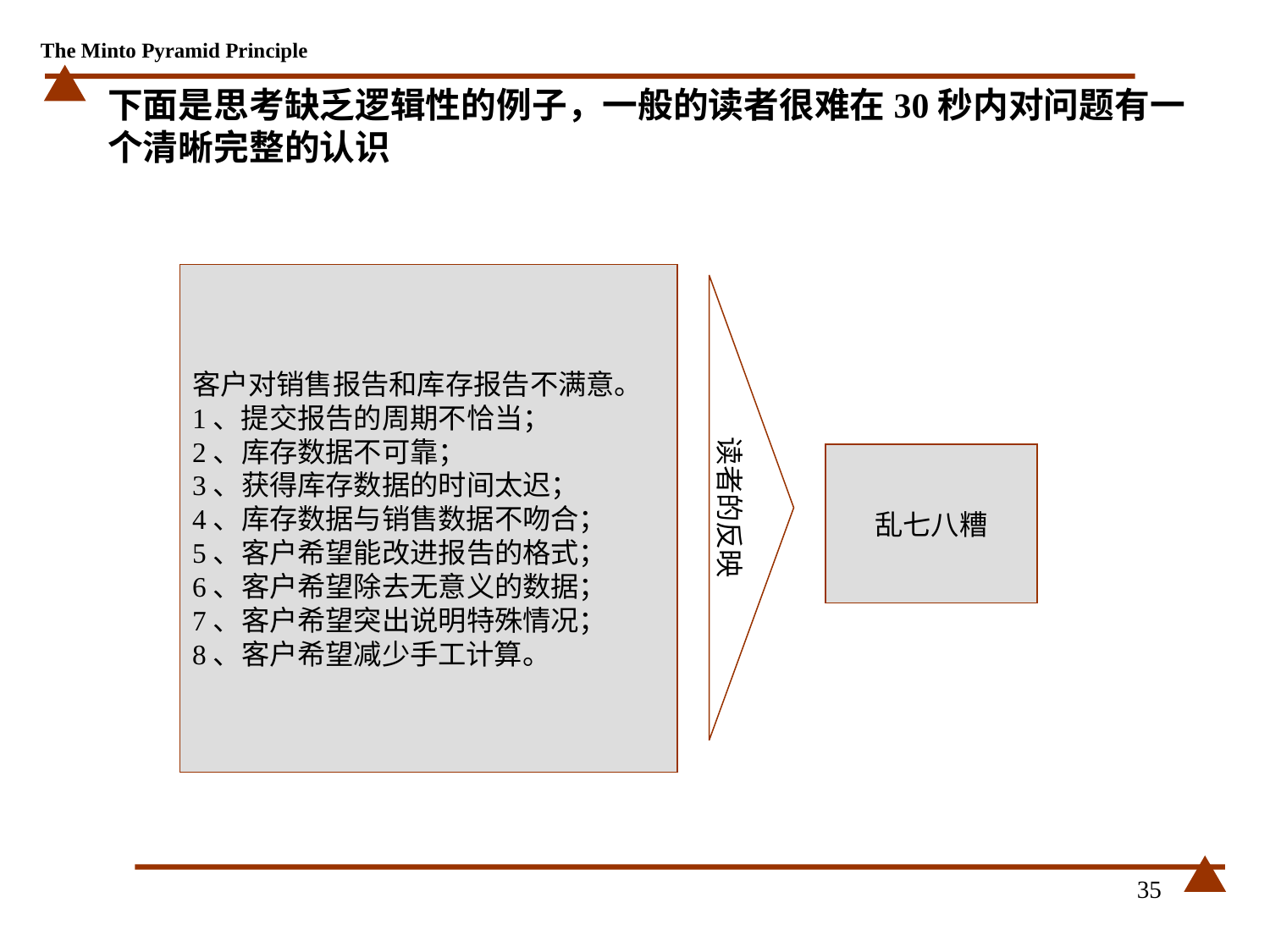

# 下面是思考缺乏逻辑性的例子，一般的读者很难在30秒内对问题有一个清晰完整的认识
客户对销售报告和库存报告不满意。
1、提交报告的周期不恰当；
2、库存数据不可靠；
3、获得库存数据的时间太迟；
4、库存数据与销售数据不吻合；
5、客户希望能改进报告的格式；
6、客户希望除去无意义的数据；
7、客户希望突出说明特殊情况；
8、客户希望减少手工计算。
乱七八糟
读者的反映
35